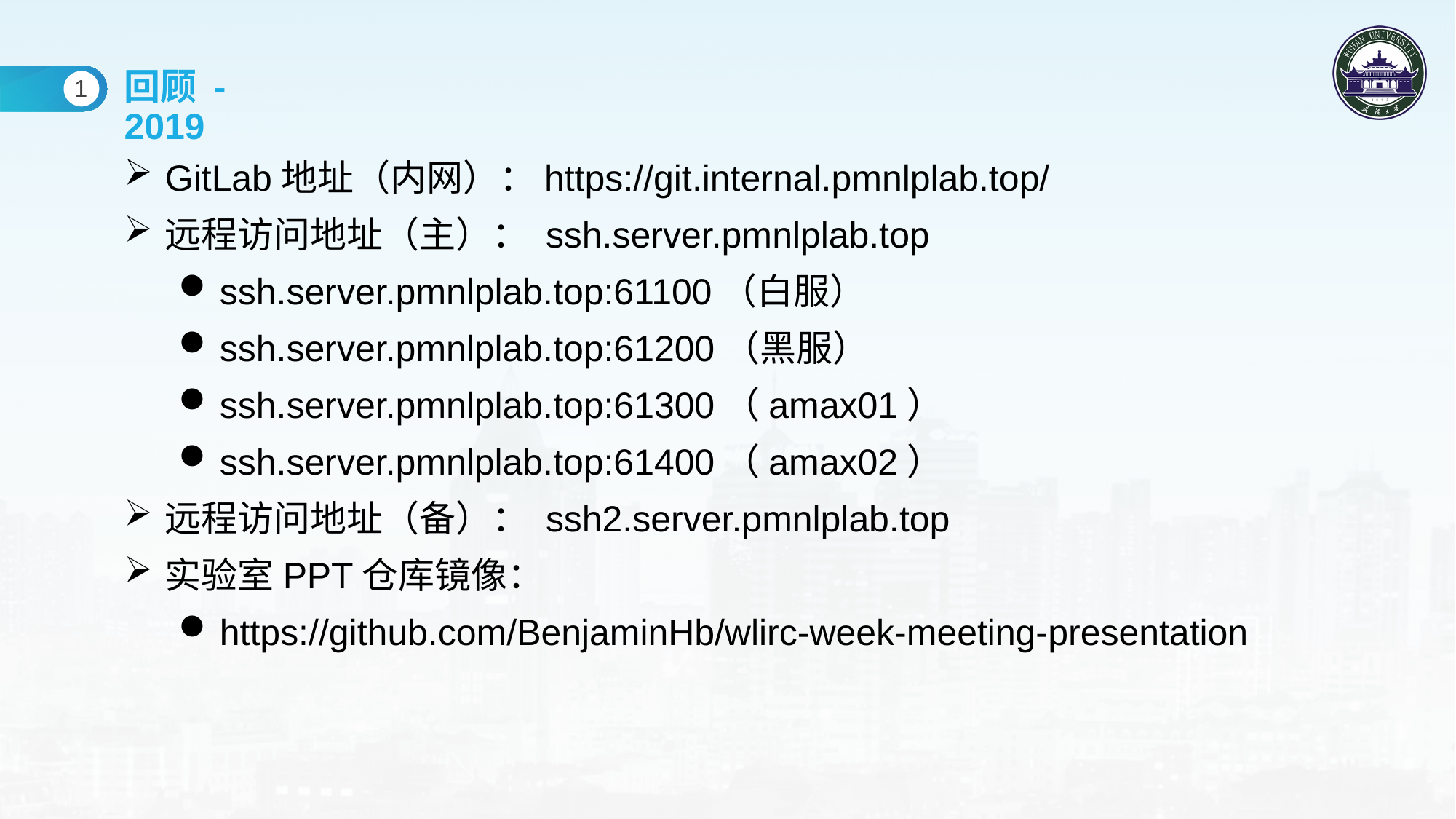

回顾 - 2019
1
GitLab地址（内网）：https://git.internal.pmnlplab.top/
远程访问地址（主）： ssh.server.pmnlplab.top
ssh.server.pmnlplab.top:61100（白服）
ssh.server.pmnlplab.top:61200（黑服）
ssh.server.pmnlplab.top:61300（amax01）
ssh.server.pmnlplab.top:61400（amax02）
远程访问地址（备）： ssh2.server.pmnlplab.top
实验室PPT仓库镜像：
https://github.com/BenjaminHb/wlirc-week-meeting-presentation